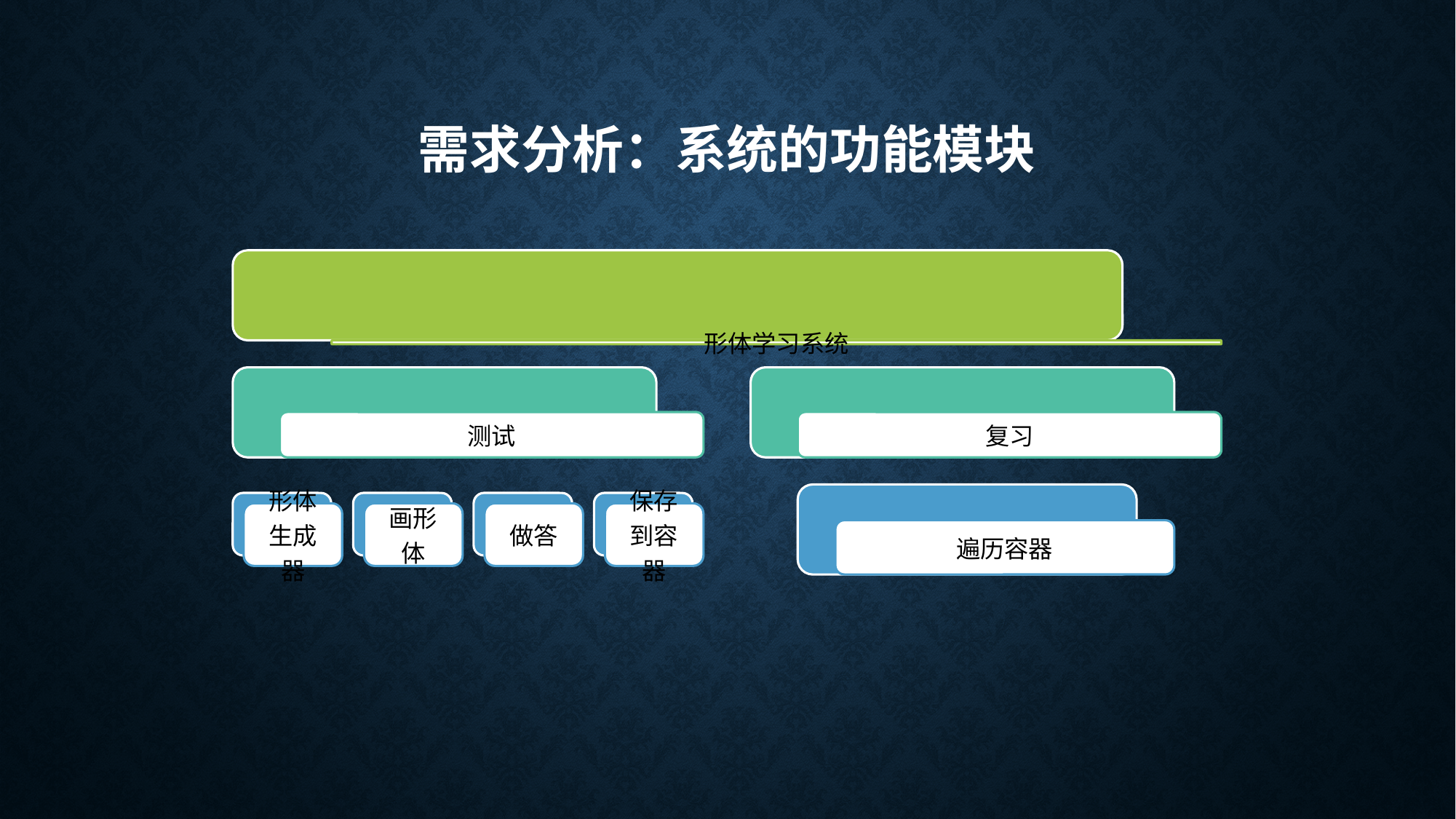

# 需求分析：系统的功能模块
形体学习系统
测试
形体生成器
画形体
复习
做答
保存到容器
遍历容器